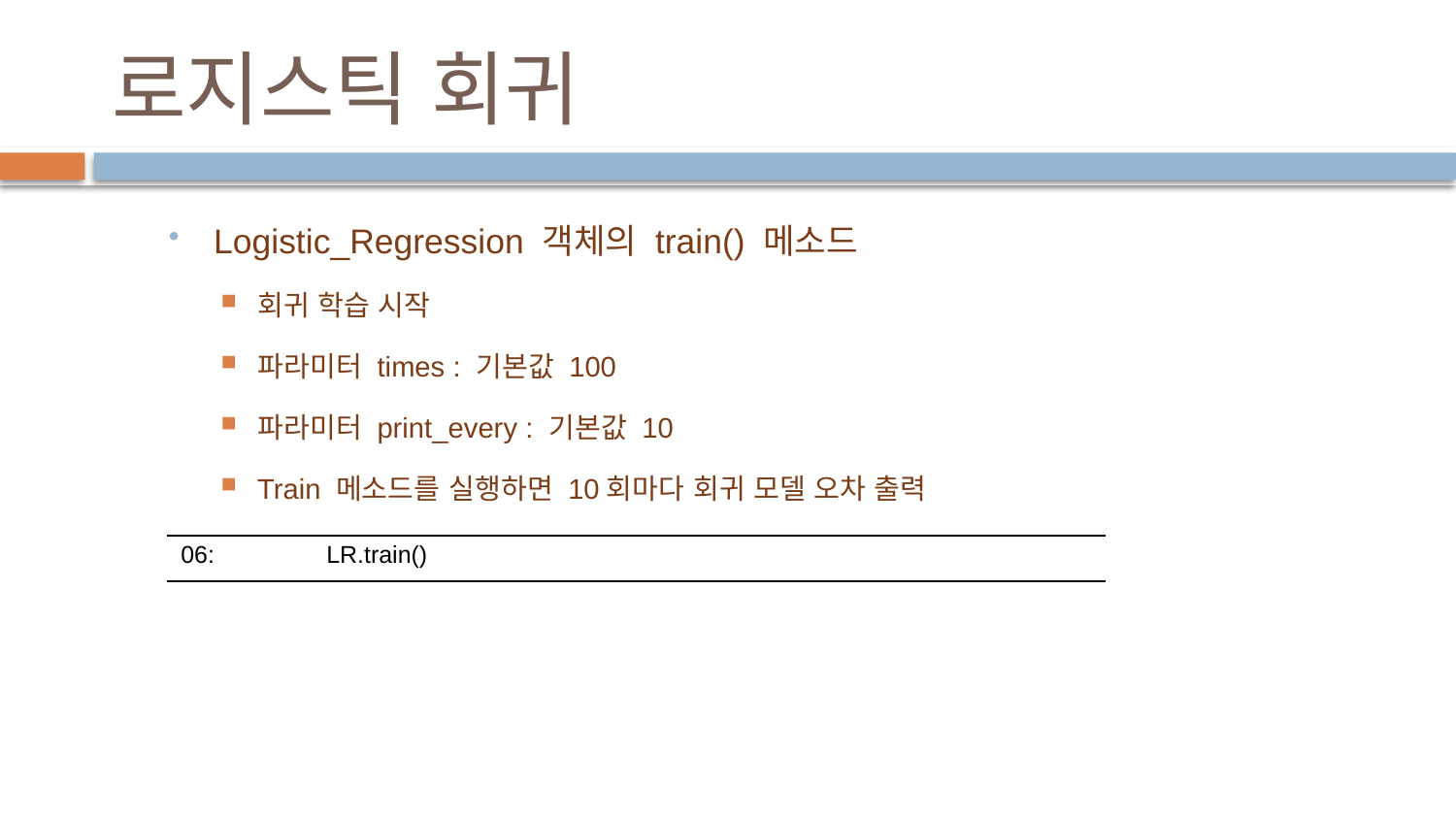

# 로지스틱 회귀
Logistic_Regression 객체의 train() 메소드
회귀 학습 시작
파라미터 times : 기본값 100
파라미터 print_every : 기본값 10
Train 메소드를 실행하면 10회마다 회귀 모델 오차 출력
| 06: LR.train() |
| --- |